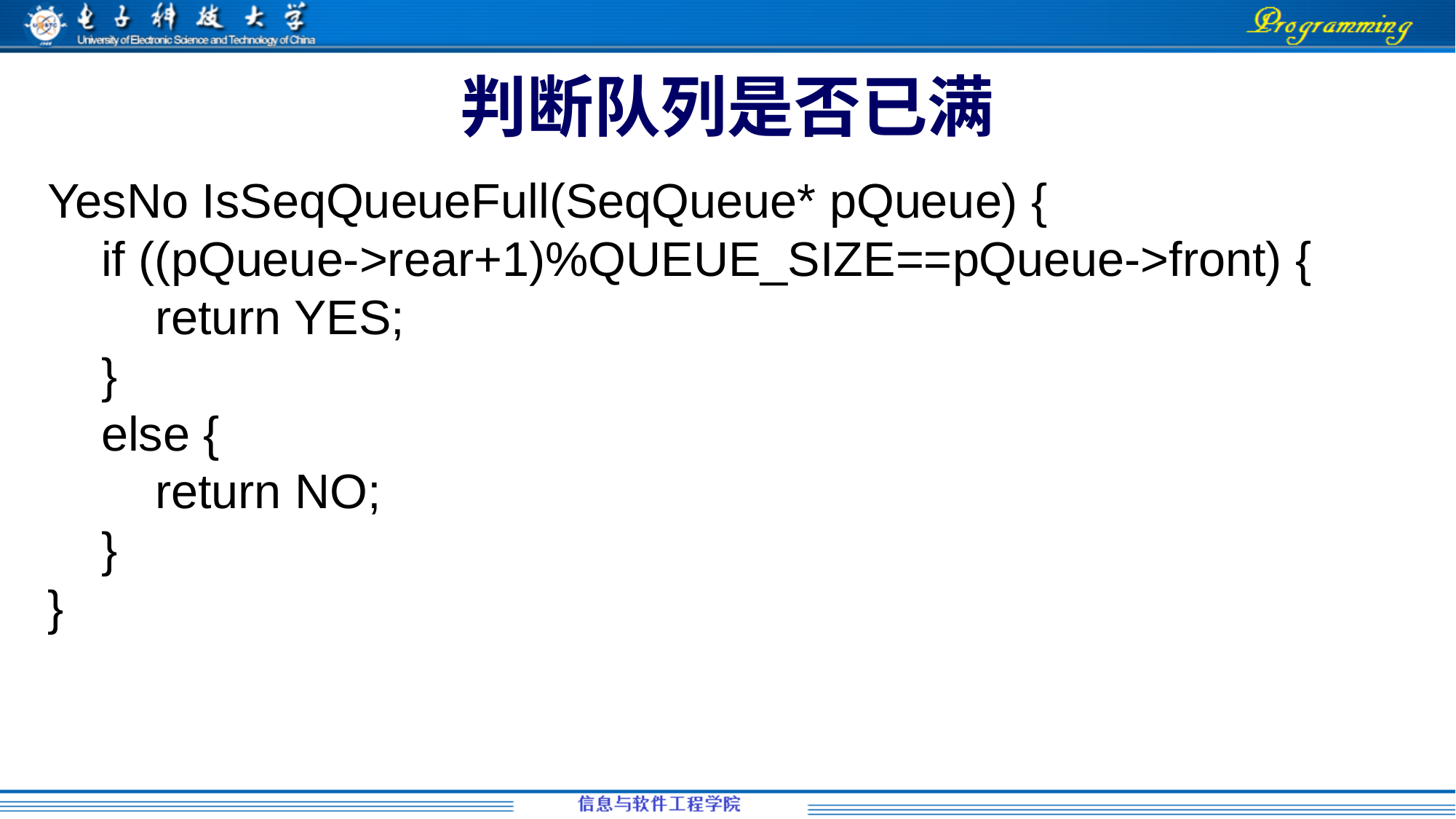

# 判断队列是否已满
YesNo IsSeqQueueFull(SeqQueue* pQueue) {
    if ((pQueue->rear+1)%QUEUE_SIZE==pQueue->front) {
        return YES;
    }
    else {
        return NO;
    }
}